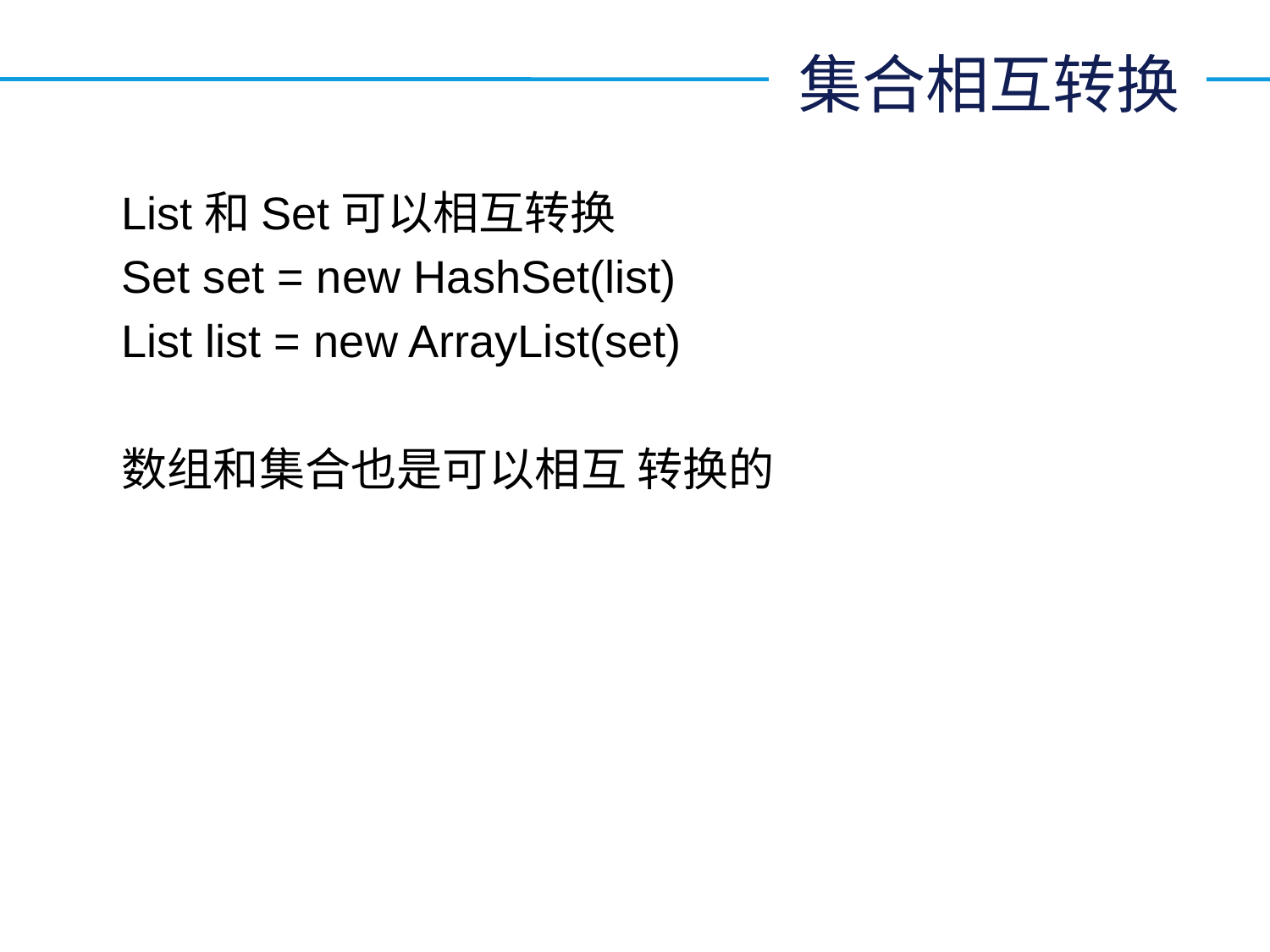

集合相互转换
List和Set可以相互转换
Set set = new HashSet(list)
List list = new ArrayList(set)

数组和集合也是可以相互 转换的